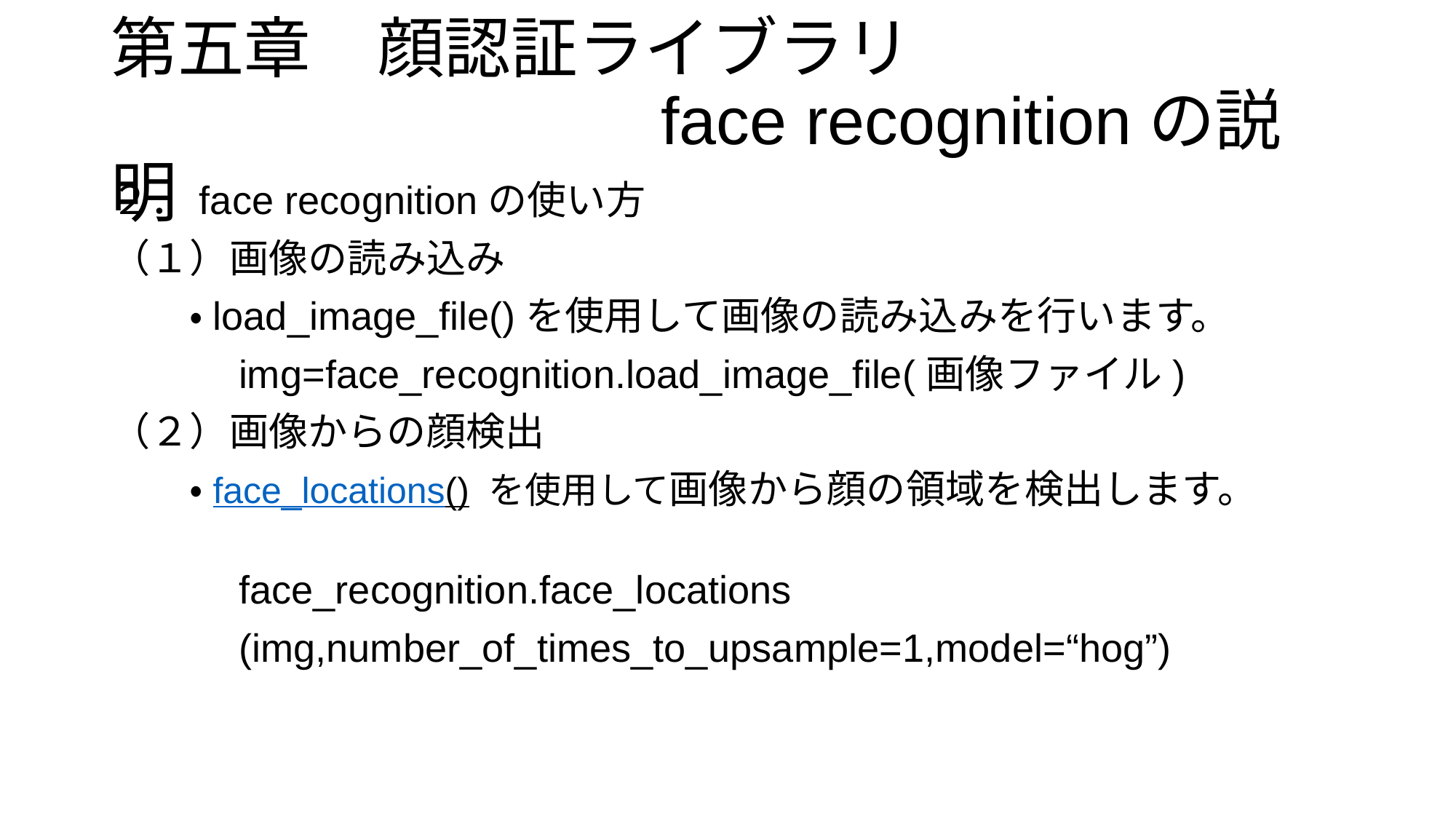

# 第五章　顔認証ライブラリ 　　　　　　　　face recognitionの説明
２．face recognitionの使い方
（１）画像の読み込み
　　・load_image_file()を使用して画像の読み込みを行います。
　　　img=face_recognition.load_image_file(画像ファイル)
（２）画像からの顔検出
　　・face_locations() を使用して画像から顔の領域を検出します。
　　　face_recognition.face_locations
　　　(img,number_of_times_to_upsample=1,model=“hog”)